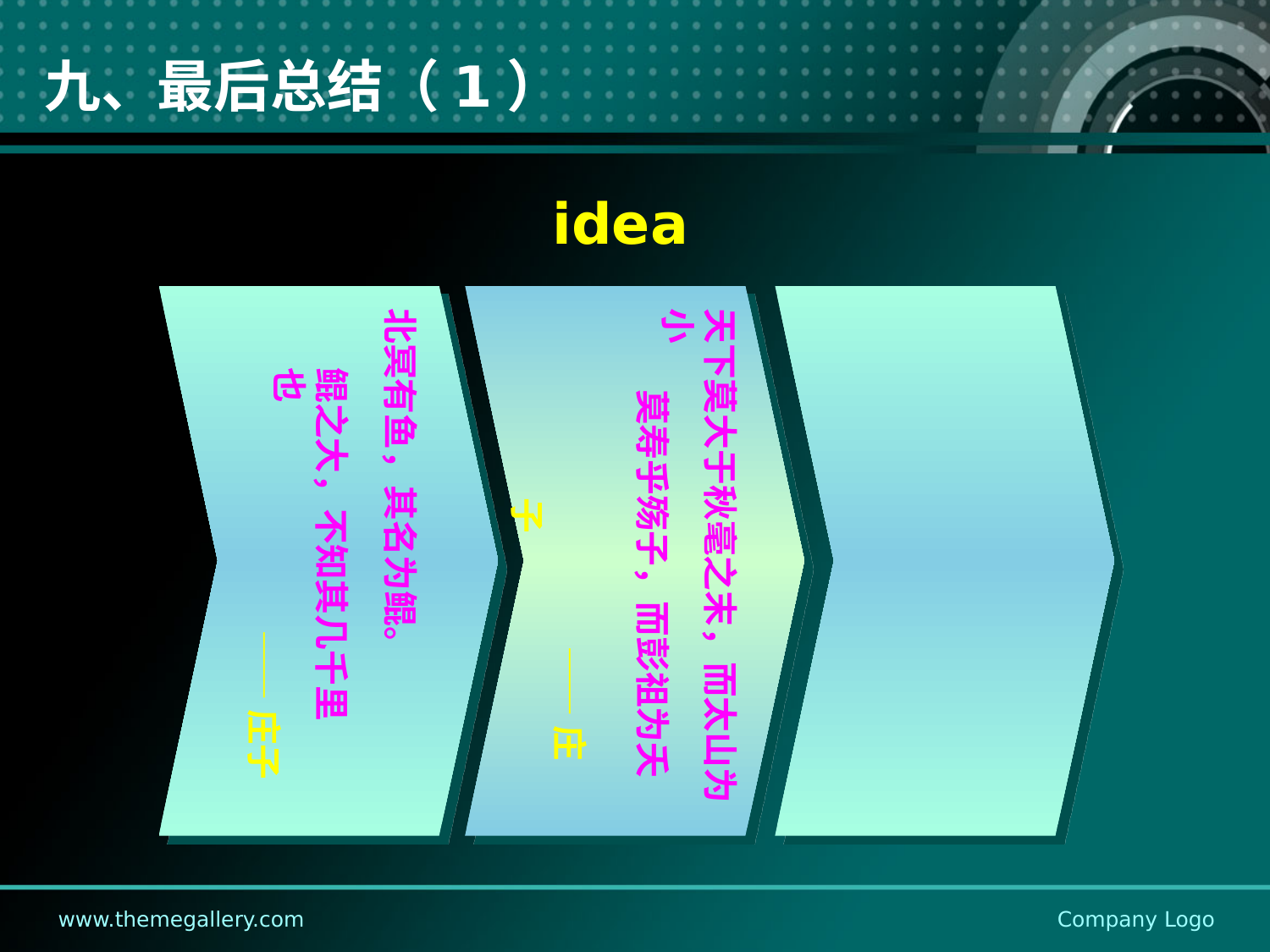

# 九、最后总结（1）
			idea

北冥有鱼，其名为鲲。
         莫寿乎殇子，而彭祖为夭
天下莫大于秋毫之末，而太山为小
鲲之大，不知其几千里也
	   ——庄子
          ——庄子
www.themegallery.com
Company Logo